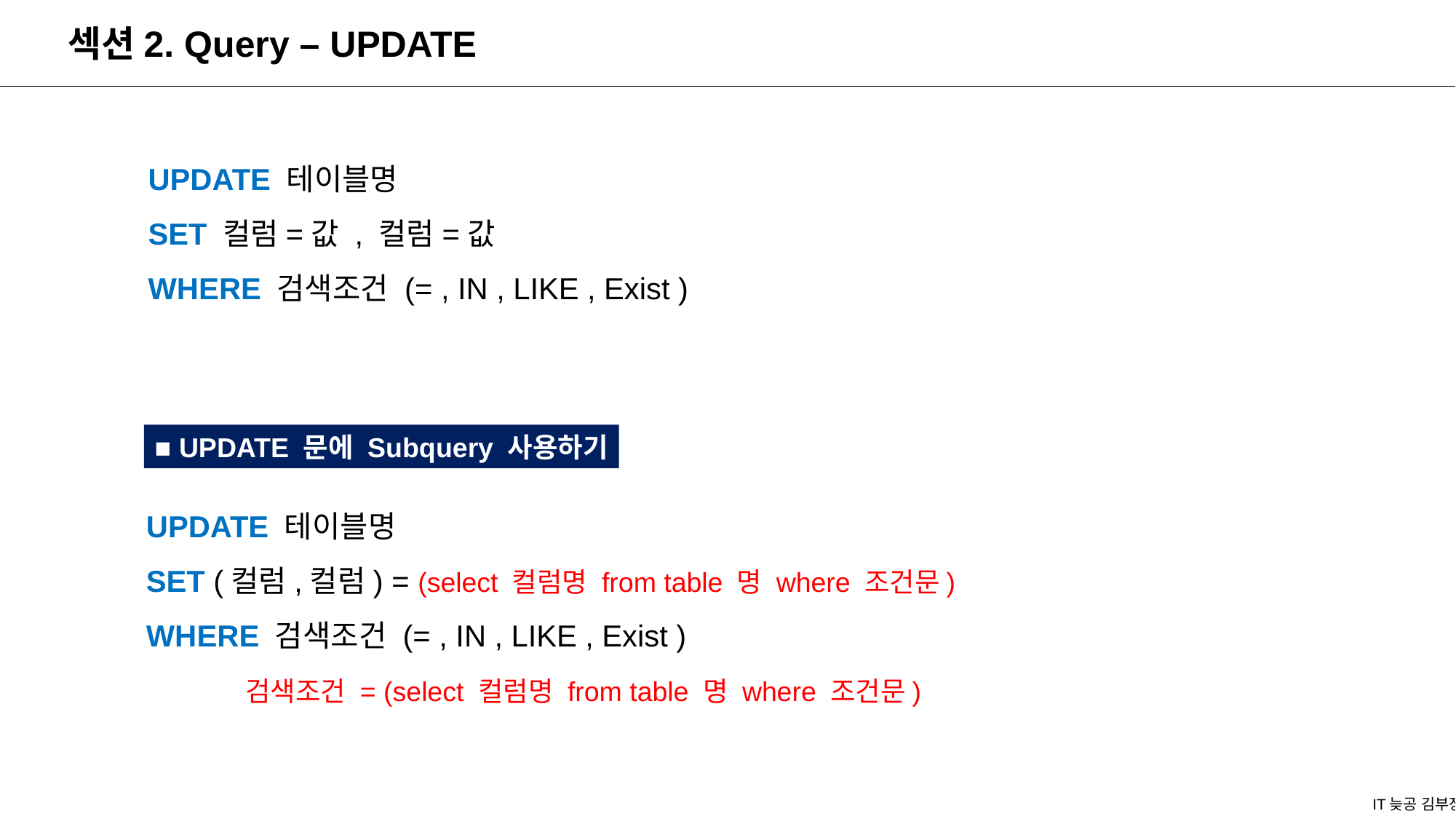

섹션2. Query – UPDATE
UPDATE 테이블명
SET 컬럼=값 , 컬럼=값
WHERE 검색조건 (= , IN , LIKE , Exist )
■ UPDATE 문에 Subquery 사용하기
UPDATE 테이블명
SET (컬럼,컬럼) = (select 컬럼명 from table 명 where 조건문)
WHERE 검색조건 (= , IN , LIKE , Exist )
           검색조건 = (select 컬럼명 from table 명 where 조건문)
IT늦공 김부장